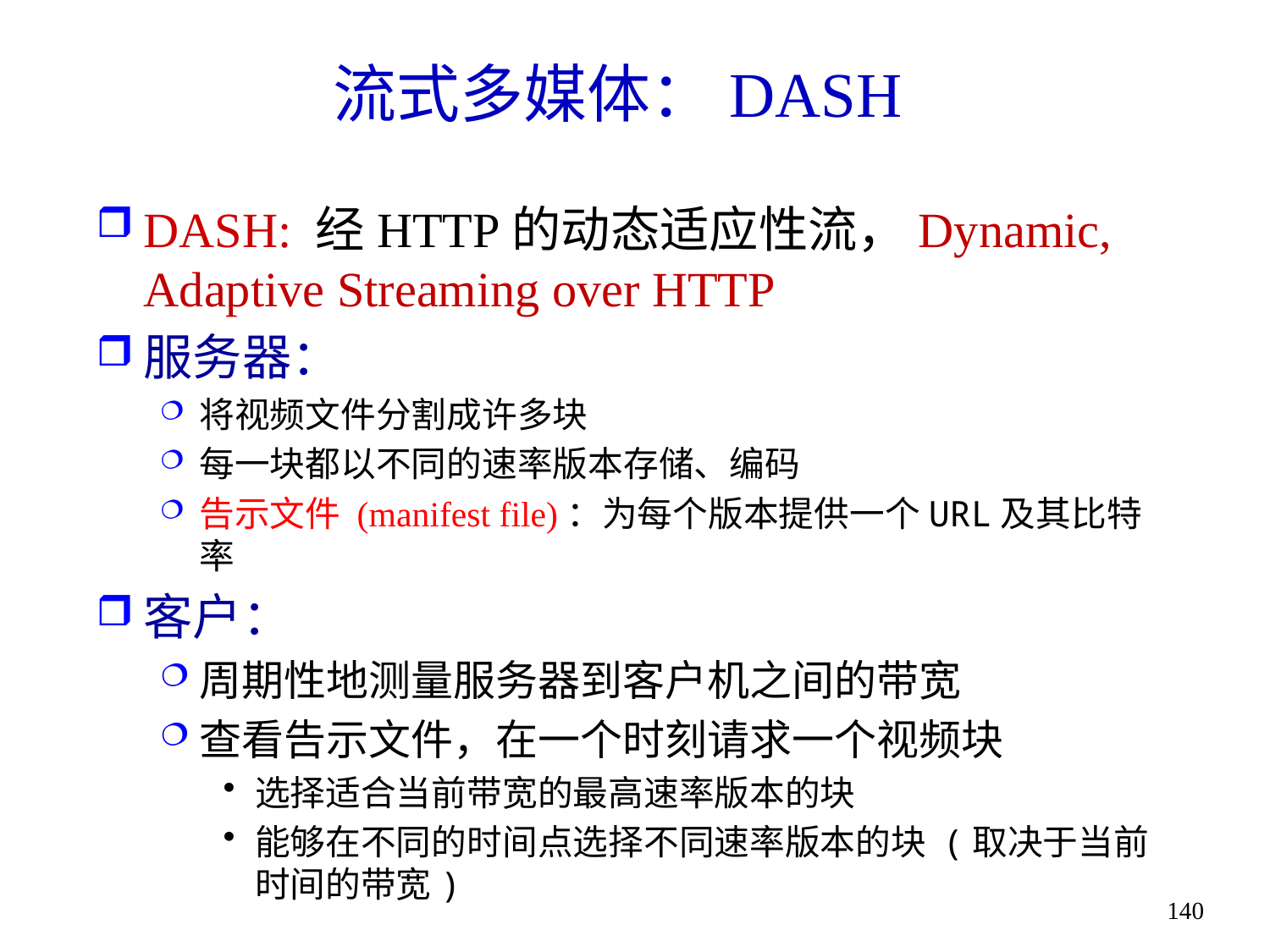

# 流式多媒体：DASH
DASH: 经HTTP的动态适应性流，Dynamic, Adaptive Streaming over HTTP
服务器：
将视频文件分割成许多块
每一块都以不同的速率版本存储、编码
告示文件 (manifest file)：为每个版本提供一个URL及其比特率
客户：
周期性地测量服务器到客户机之间的带宽
查看告示文件，在一个时刻请求一个视频块
选择适合当前带宽的最高速率版本的块
能够在不同的时间点选择不同速率版本的块 (取决于当前时间的带宽)
140